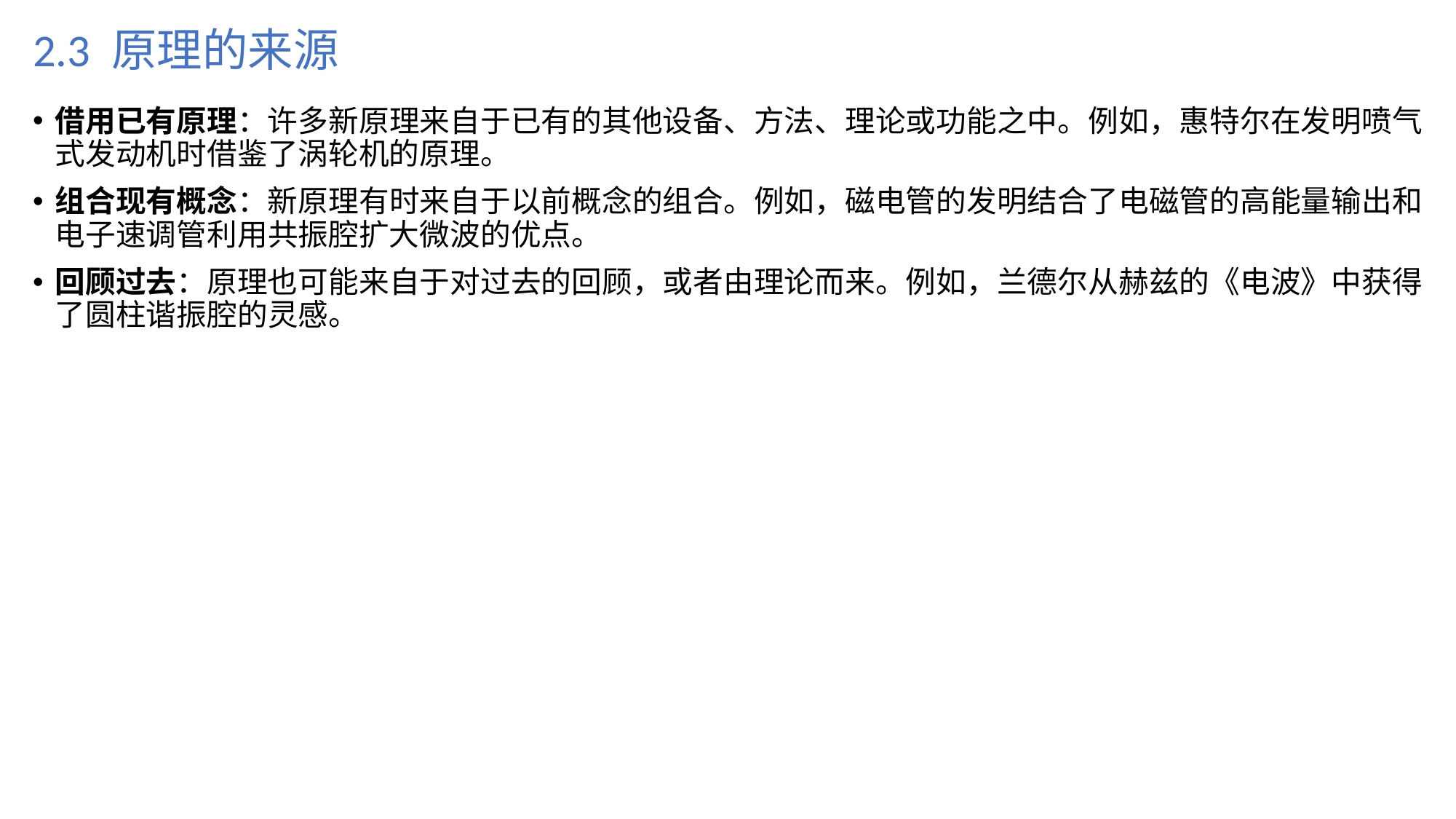

# 2.3 原理的来源
借用已有原理：许多新原理来自于已有的其他设备、方法、理论或功能之中。例如，惠特尔在发明喷气式发动机时借鉴了涡轮机的原理。
组合现有概念：新原理有时来自于以前概念的组合。例如，磁电管的发明结合了电磁管的高能量输出和电子速调管利用共振腔扩大微波的优点。
回顾过去：原理也可能来自于对过去的回顾，或者由理论而来。例如，兰德尔从赫兹的《电波》中获得了圆柱谐振腔的灵感。